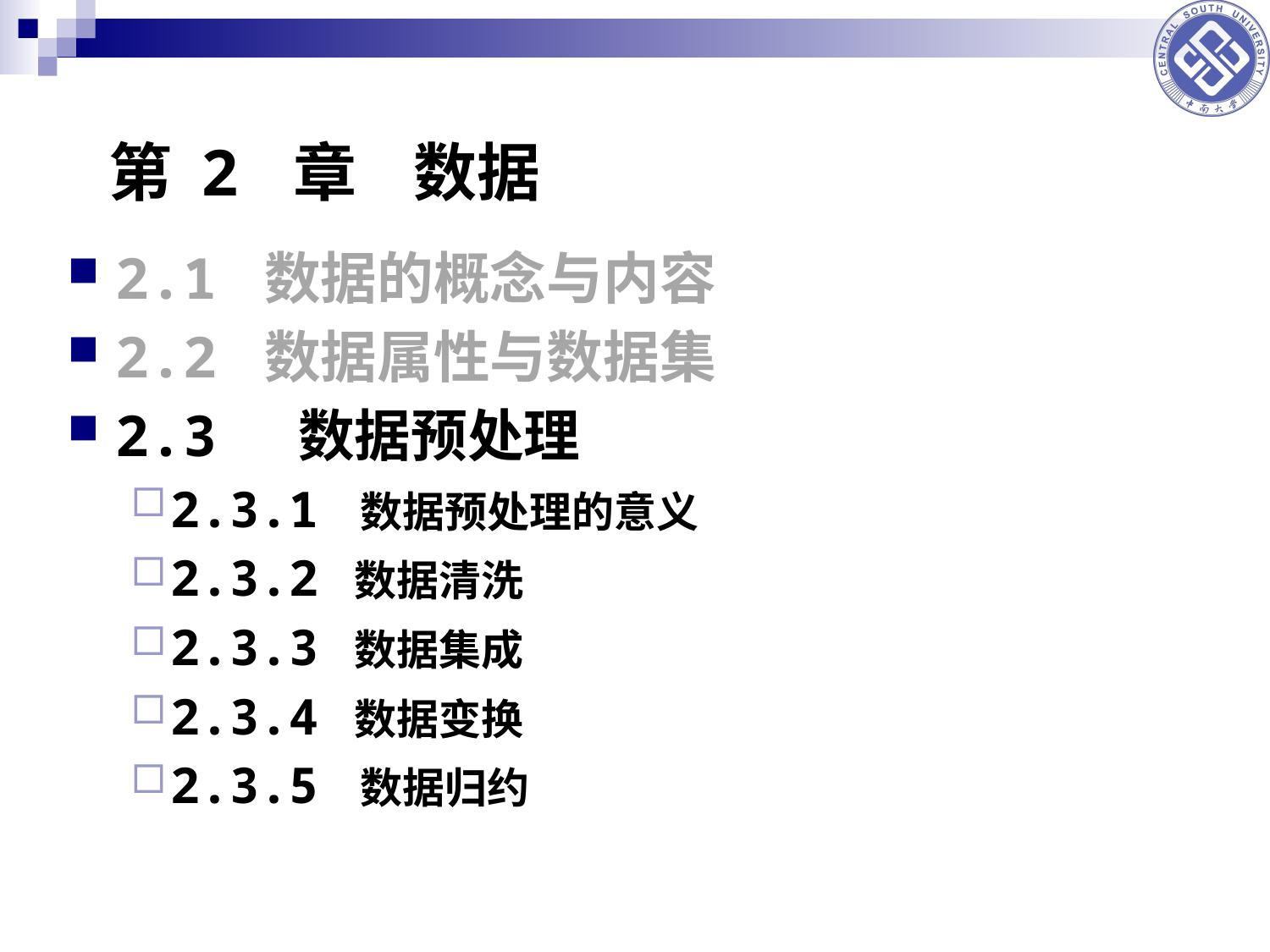

第 2 章    数据
2.1 数据的概念与内容
2.2 数据属性与数据集
2.3  数据预处理
2.3.1 数据预处理的意义
2.3.2 数据清洗
2.3.3 数据集成
2.3.4 数据变换
2.3.5 数据归约